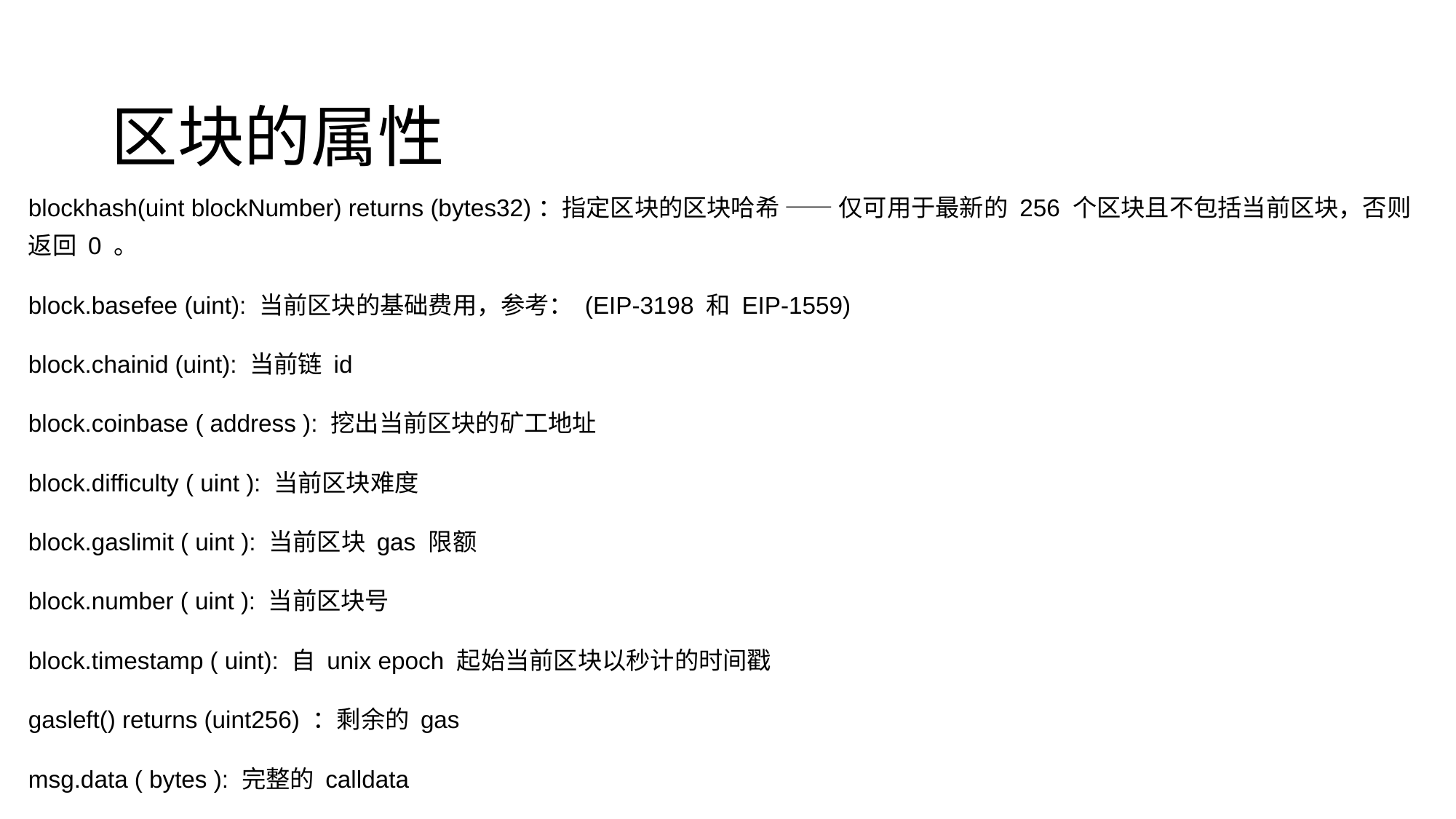

# 区块的属性
blockhash(uint blockNumber) returns (bytes32)：指定区块的区块哈希 —— 仅可用于最新的 256 个区块且不包括当前区块，否则返回 0 。
block.basefee (uint): 当前区块的基础费用，参考： (EIP-3198 和 EIP-1559)
block.chainid (uint): 当前链 id
block.coinbase ( address ): 挖出当前区块的矿工地址
block.difficulty ( uint ): 当前区块难度
block.gaslimit ( uint ): 当前区块 gas 限额
block.number ( uint ): 当前区块号
block.timestamp ( uint): 自 unix epoch 起始当前区块以秒计的时间戳
gasleft() returns (uint256) ：剩余的 gas
msg.data ( bytes ): 完整的 calldata
msg.sender ( address ): 消息发送者（当前调用）
msg.sig ( bytes4 ): calldata 的前 4 字节（也就是函数标识符）
msg.value ( uint ): 随消息发送的 wei 的数量
tx.gasprice (uint): 交易的 gas 价格
tx.origin ( address ): 交易发起者（完全的调用链）